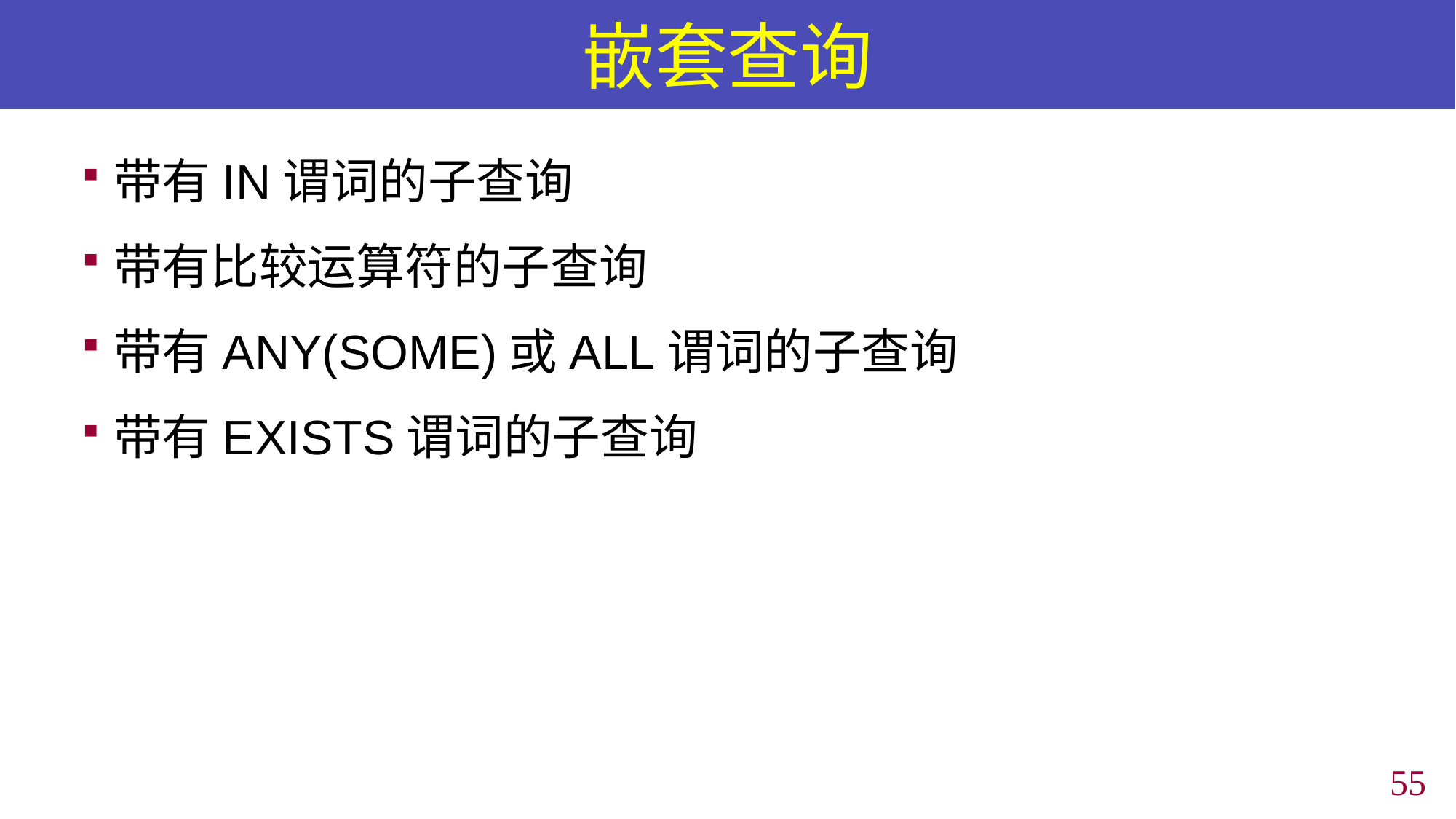

# 嵌套查询
带有IN谓词的子查询
带有比较运算符的子查询
带有ANY(SOME)或ALL谓词的子查询
带有EXISTS谓词的子查询

55